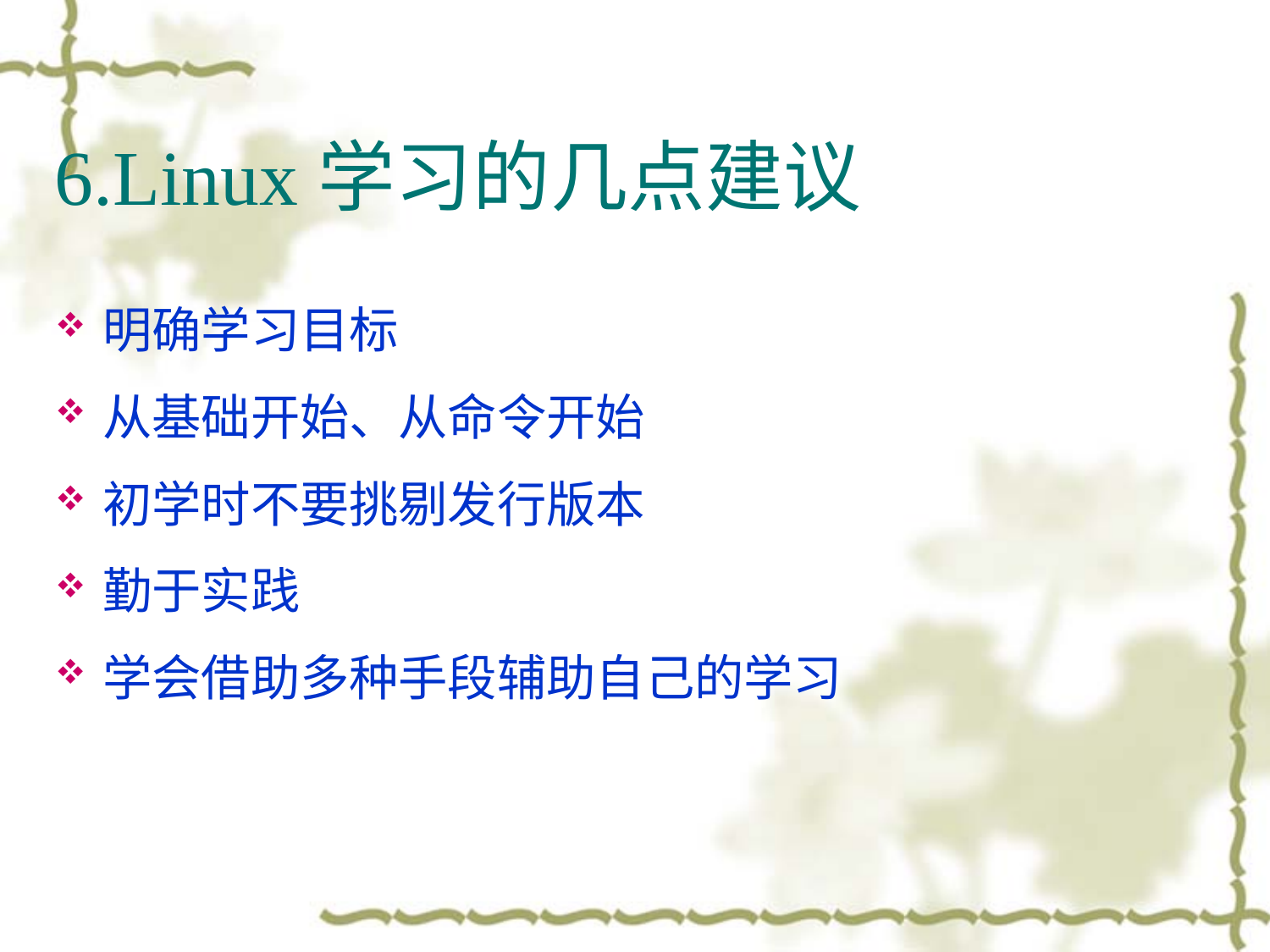

# 6.Linux学习的几点建议
明确学习目标
从基础开始、从命令开始
初学时不要挑剔发行版本
勤于实践
学会借助多种手段辅助自己的学习